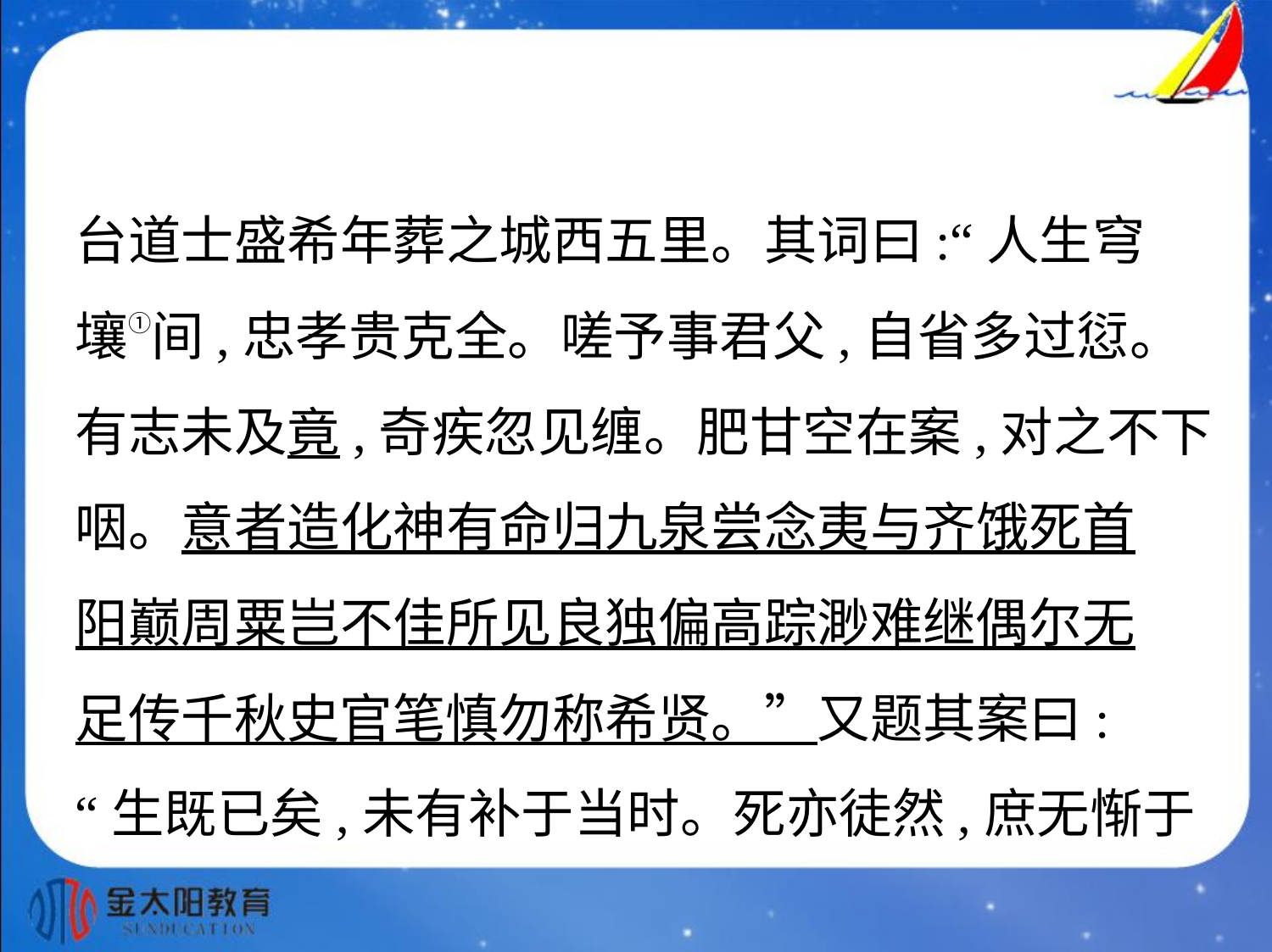

台道士盛希年葬之城西五里。其词曰:“人生穹
壤①间,忠孝贵克全。嗟予事君父,自省多过愆。
有志未及竟,奇疾忽见缠。肥甘空在案,对之不下
咽。意者造化神有命归九泉尝念夷与齐饿死首
阳巅周粟岂不佳所见良独偏高踪渺难继偶尔无
足传千秋史官笔慎勿称希贤。”又题其案曰:
“生既已矣,未有补于当时。死亦徒然,庶无惭于